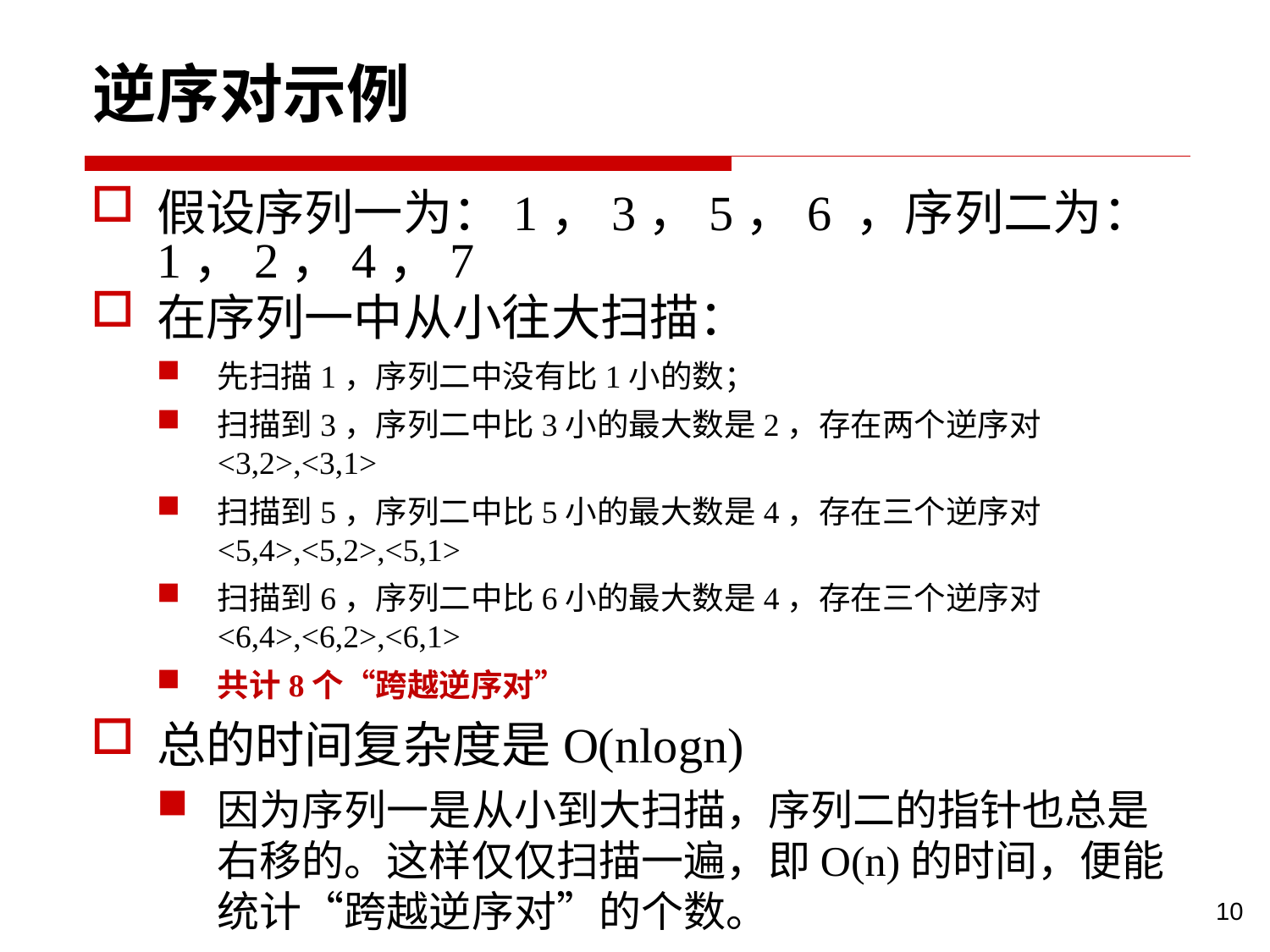

# 逆序对示例
假设序列一为：1，3，5，6 ，序列二为：1，2，4，7
在序列一中从小往大扫描：
先扫描1，序列二中没有比1小的数；
扫描到3，序列二中比3小的最大数是2，存在两个逆序对<3,2>,<3,1>
扫描到5，序列二中比5小的最大数是4，存在三个逆序对<5,4>,<5,2>,<5,1>
扫描到6，序列二中比6小的最大数是4，存在三个逆序对<6,4>,<6,2>,<6,1>
共计8个“跨越逆序对”
总的时间复杂度是O(nlogn)
因为序列一是从小到大扫描，序列二的指针也总是右移的。这样仅仅扫描一遍，即O(n)的时间，便能统计“跨越逆序对”的个数。

10